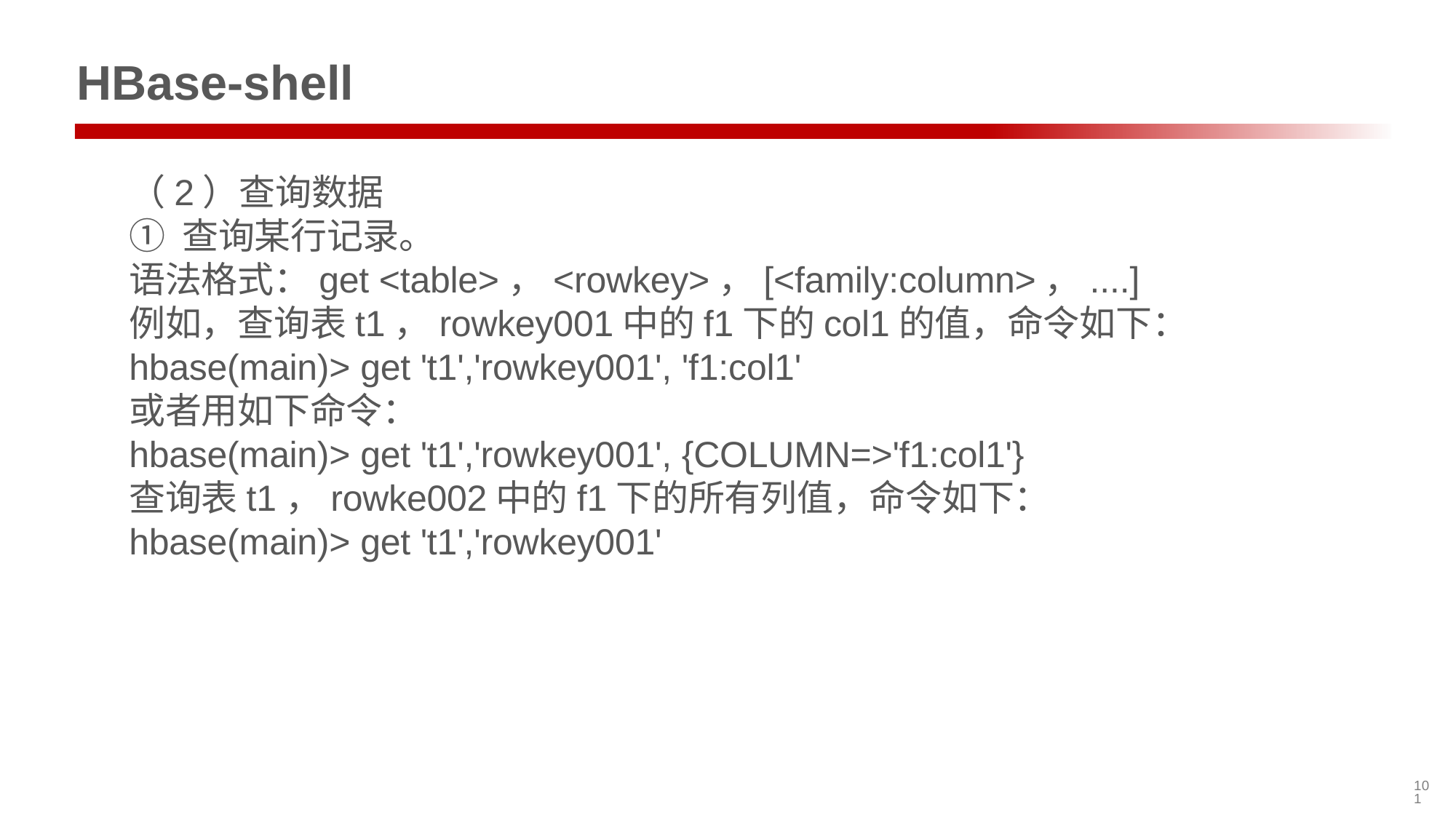

# HBase-shell

（2）查询数据
① 查询某行记录。
语法格式：get <table>，<rowkey>，[<family:column>，....]
例如，查询表t1，rowkey001中的f1下的col1的值，命令如下：
hbase(main)> get 't1','rowkey001', 'f1:col1'
或者用如下命令：
hbase(main)> get 't1','rowkey001', {COLUMN=>'f1:col1'}
查询表t1，rowke002中的f1下的所有列值，命令如下：
hbase(main)> get 't1','rowkey001'
101